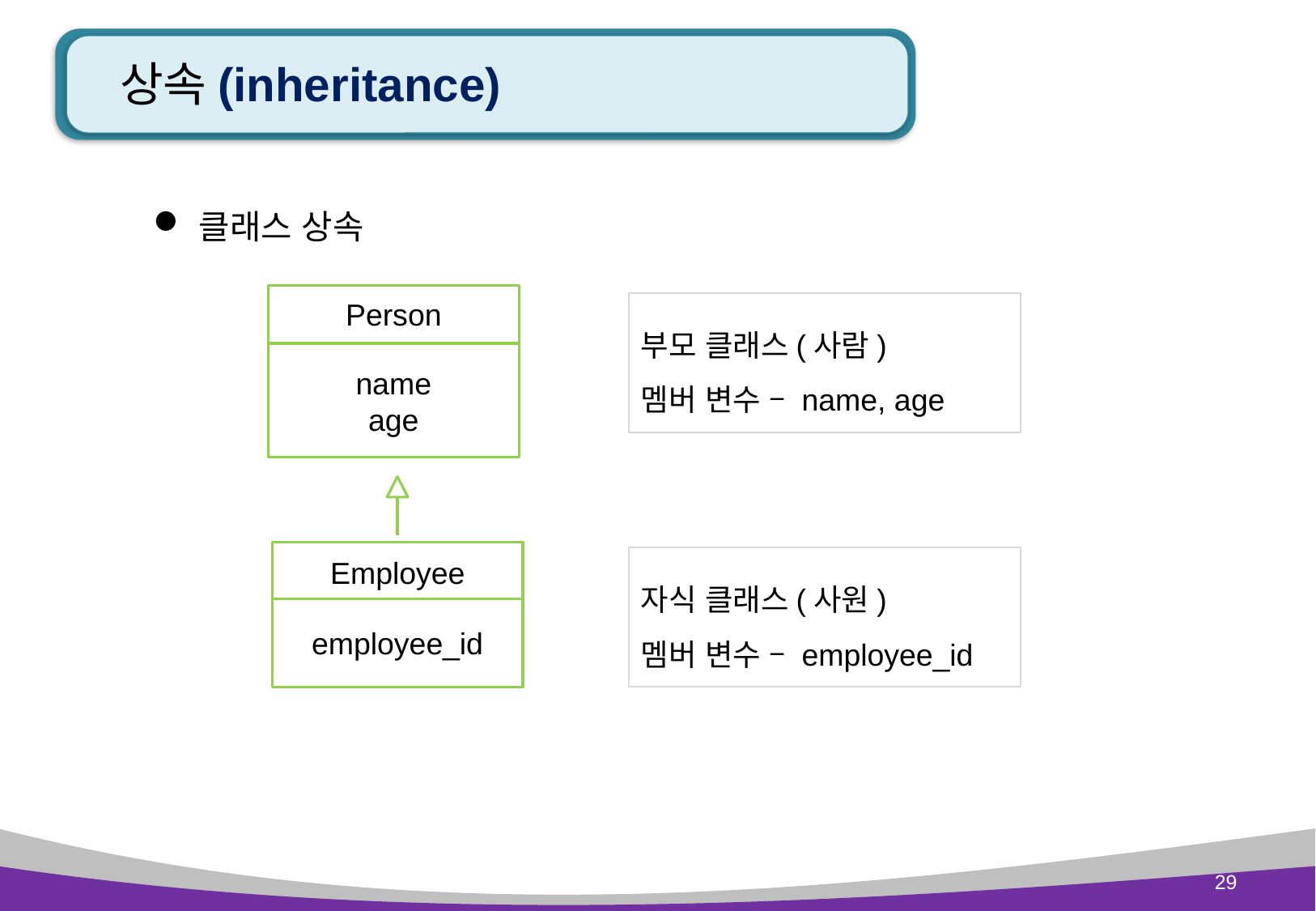

# 상속(inheritance)
클래스 상속

Person

부모 클래스(사람)
멤버 변수 – name, age

name
age

Employee

자식 클래스(사원)
멤버 변수 – employee_id
employee_id
29